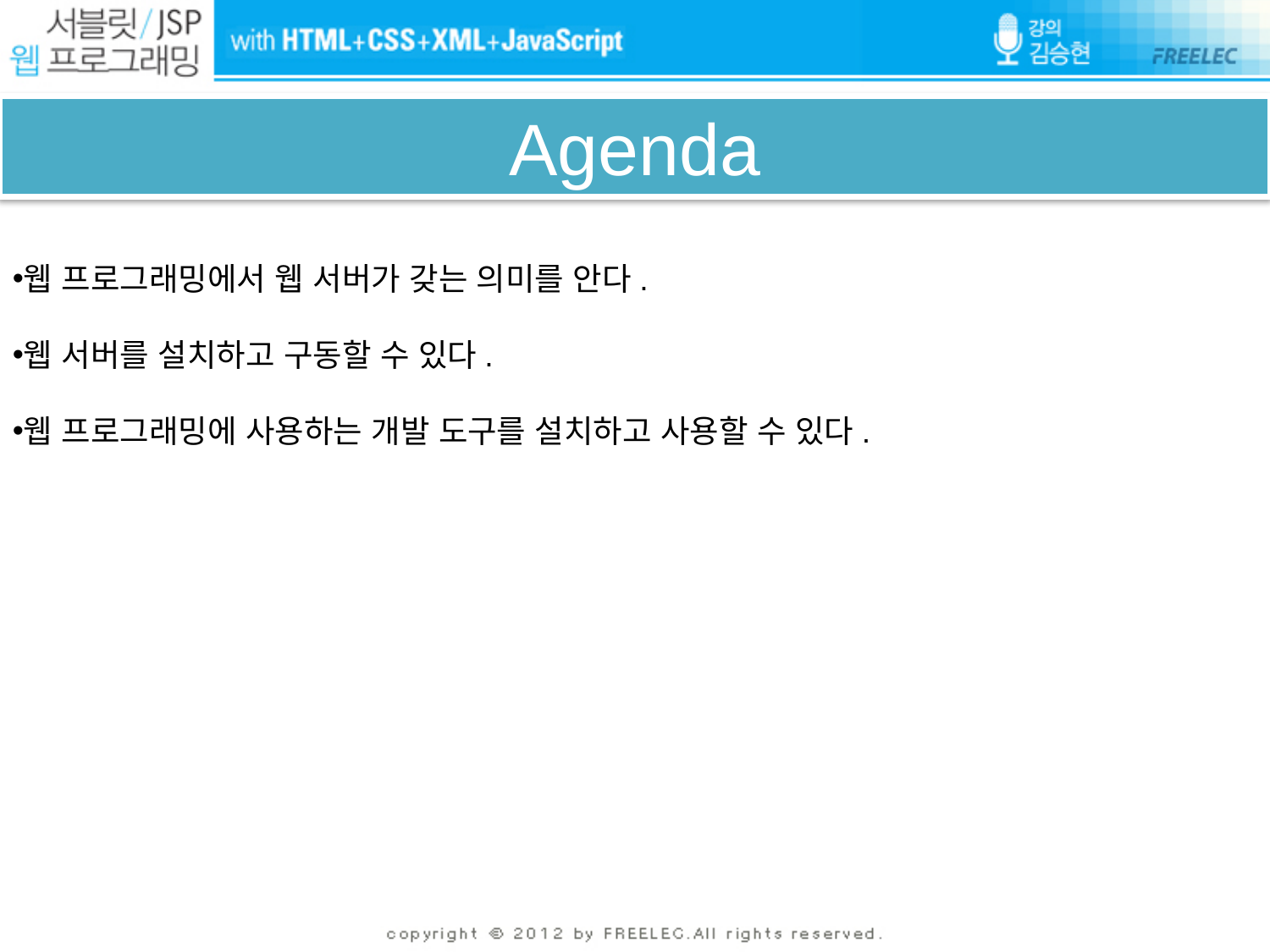

# Agenda
웹 프로그래밍에서 웹 서버가 갖는 의미를 안다.

웹 서버를 설치하고 구동할 수 있다.

웹 프로그래밍에 사용하는 개발 도구를 설치하고 사용할 수 있다.